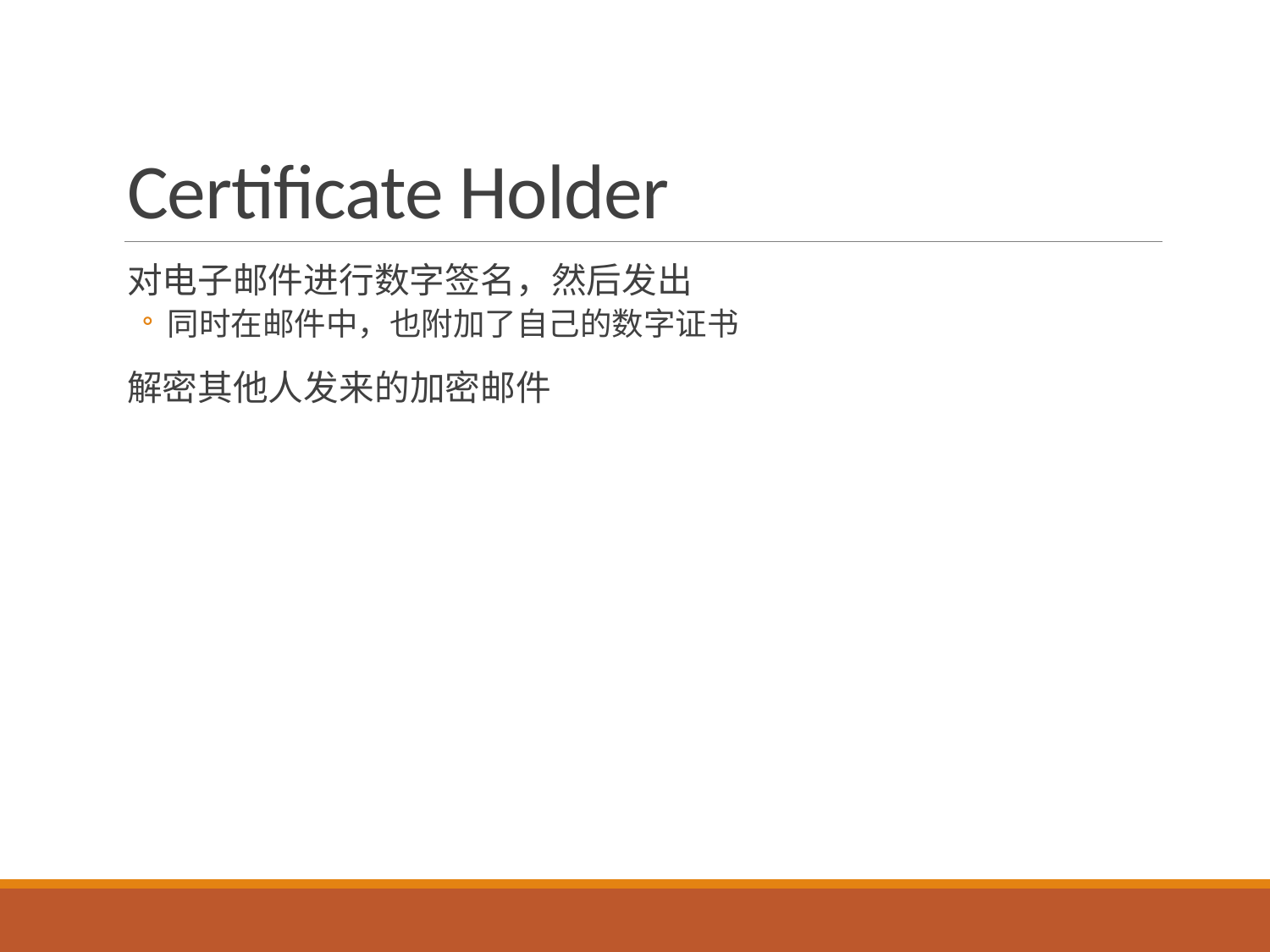

# Certificate Holder
对电子邮件进行数字签名，然后发出
同时在邮件中，也附加了自己的数字证书
解密其他人发来的加密邮件
101